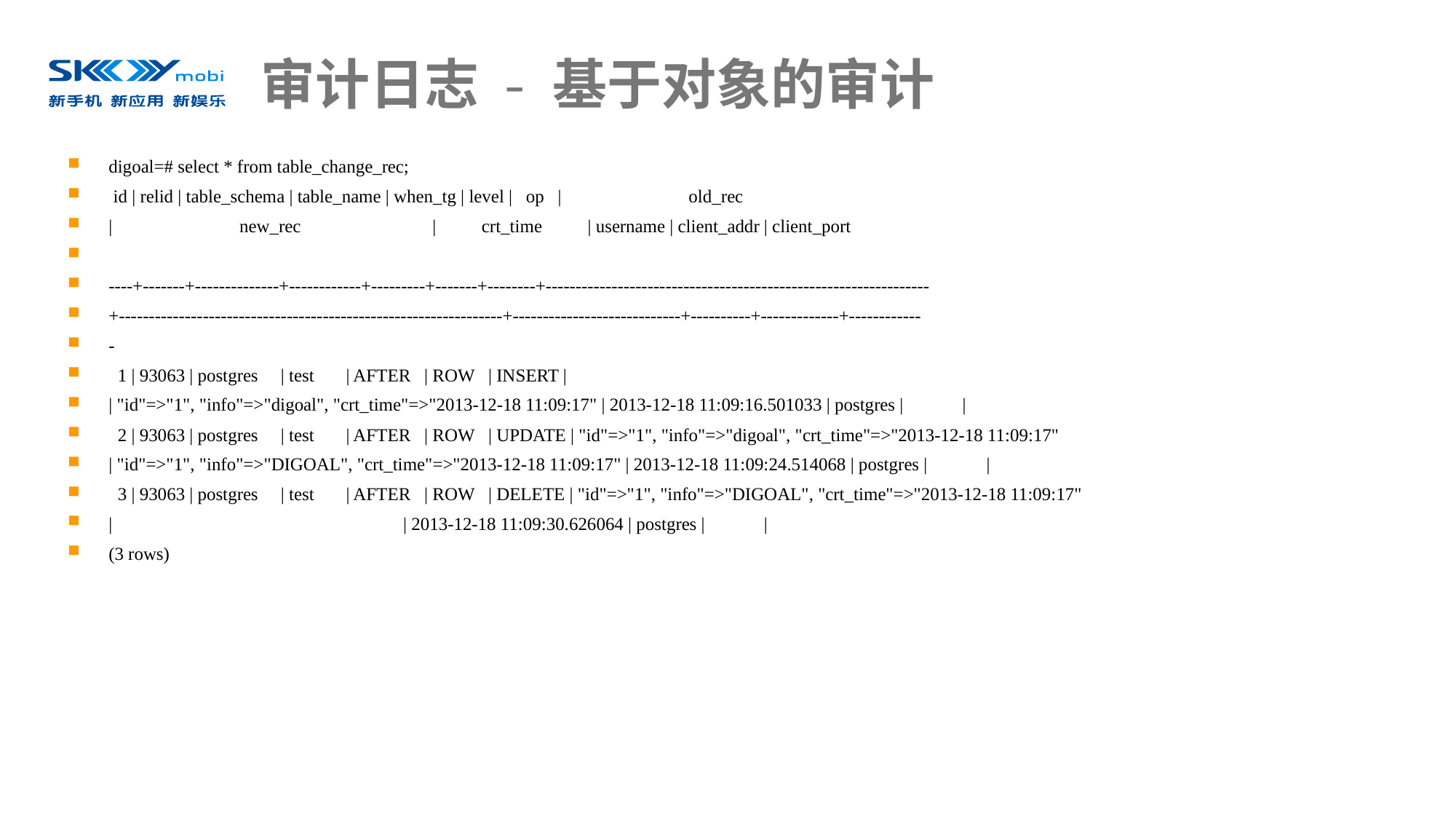

# 审计日志 - 基于对象的审计
digoal=# select * from table_change_rec;
 id | relid | table_schema | table_name | when_tg | level |   op   |                            old_rec
|                            new_rec                             |          crt_time          | username | client_addr | client_port

----+-------+--------------+------------+---------+-------+--------+----------------------------------------------------------------
+----------------------------------------------------------------+----------------------------+----------+-------------+------------
-
  1 | 93063 | postgres     | test       | AFTER   | ROW   | INSERT |
| "id"=>"1", "info"=>"digoal", "crt_time"=>"2013-12-18 11:09:17" | 2013-12-18 11:09:16.501033 | postgres |             |
  2 | 93063 | postgres     | test       | AFTER   | ROW   | UPDATE | "id"=>"1", "info"=>"digoal", "crt_time"=>"2013-12-18 11:09:17"
| "id"=>"1", "info"=>"DIGOAL", "crt_time"=>"2013-12-18 11:09:17" | 2013-12-18 11:09:24.514068 | postgres |             |
  3 | 93063 | postgres     | test       | AFTER   | ROW   | DELETE | "id"=>"1", "info"=>"DIGOAL", "crt_time"=>"2013-12-18 11:09:17"
|                                                                | 2013-12-18 11:09:30.626064 | postgres |             |
(3 rows)